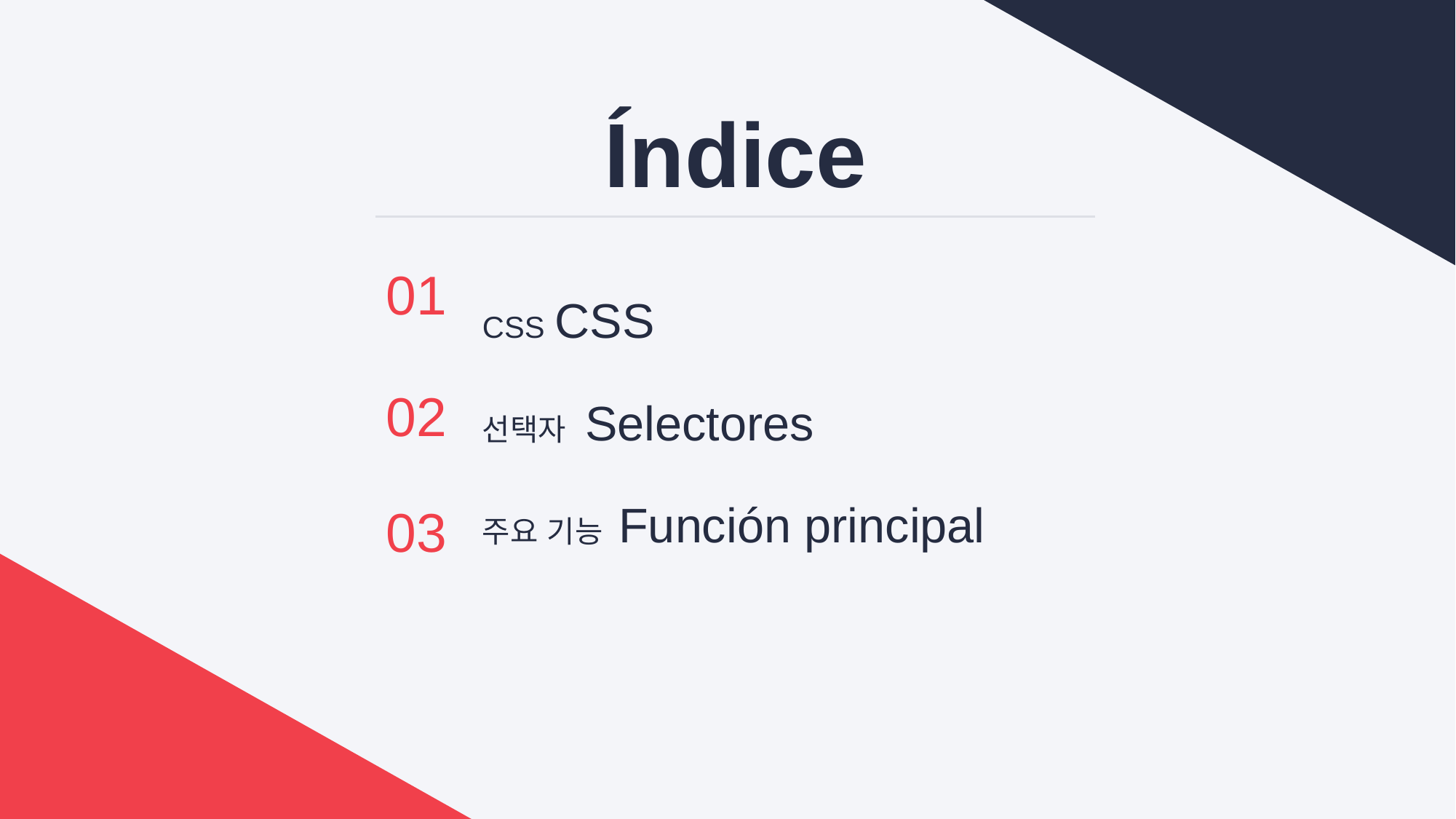

Índice
01

02

03
CSS CSS
선택자 Selectores
주요 기능 Función principal